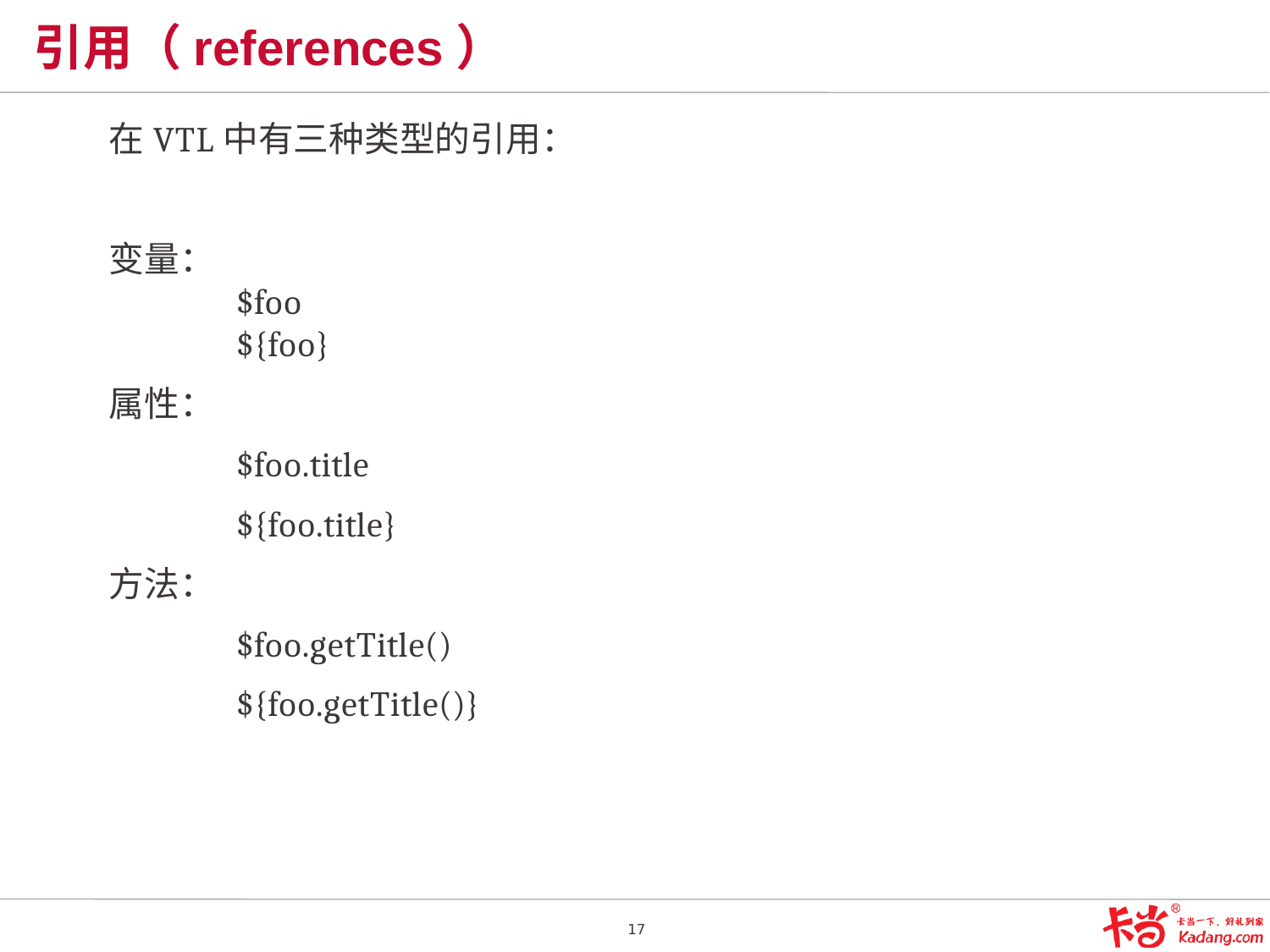

# 引用（references）
在VTL中有三种类型的引用：

变量：
	$foo
	${foo}
属性：
	$foo.title
	${foo.title}
方法：
	$foo.getTitle()
	${foo.getTitle()}